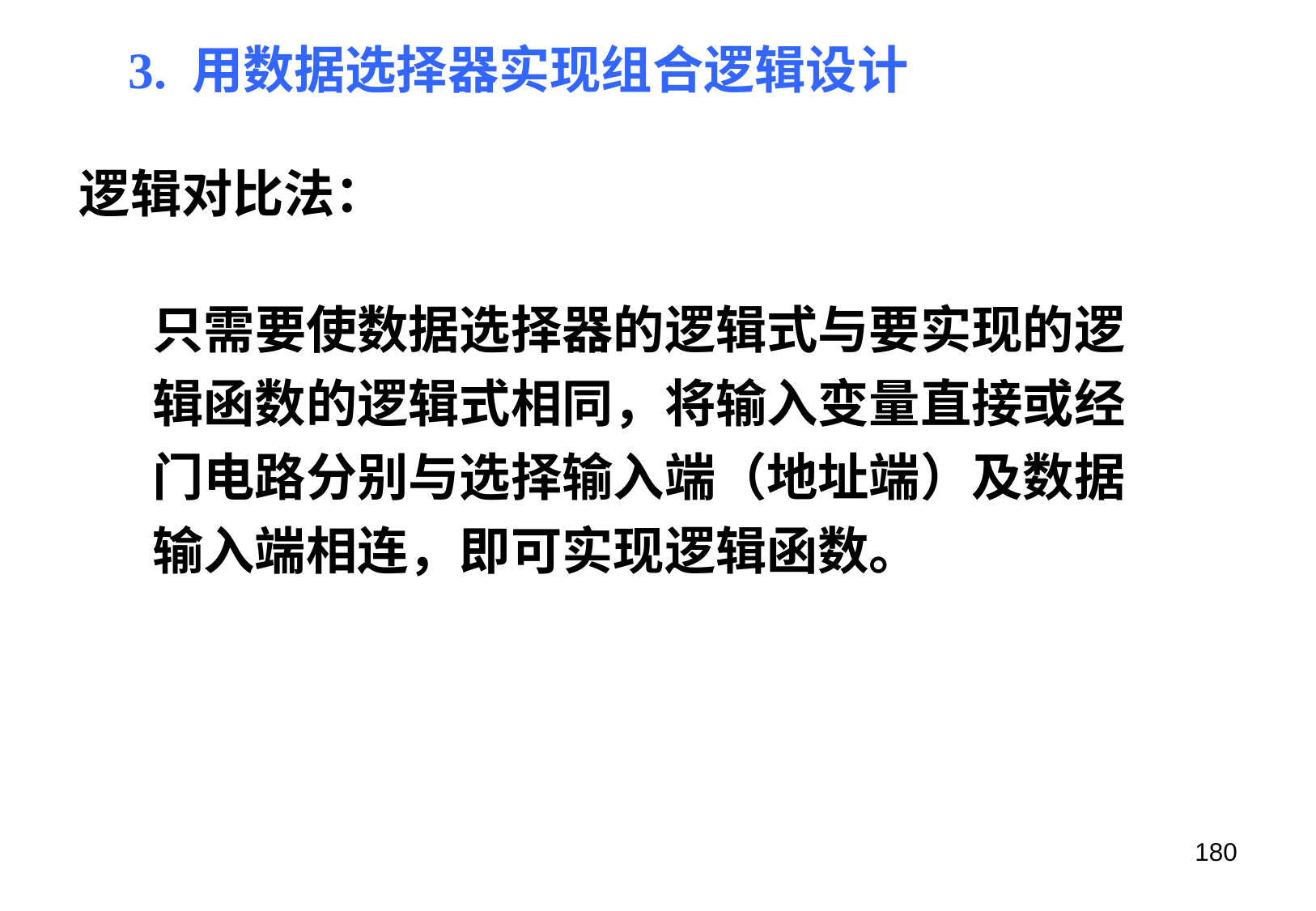

3. 用数据选择器实现组合逻辑设计
逻辑对比法：
只需要使数据选择器的逻辑式与要实现的逻辑函数的逻辑式相同，将输入变量直接或经门电路分别与选择输入端（地址端）及数据输入端相连，即可实现逻辑函数。
180